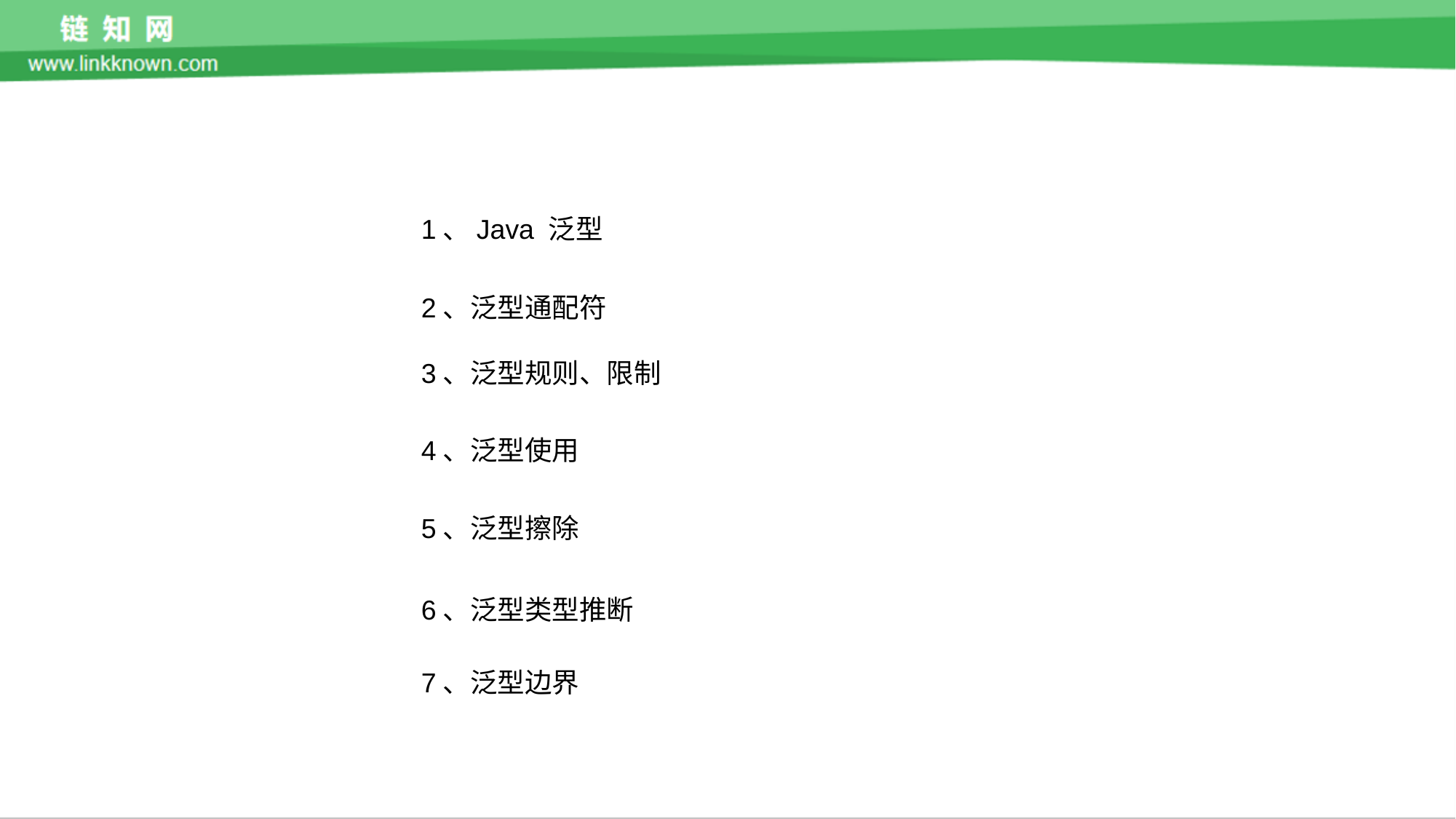

1、Java 泛型
2、泛型通配符
3、泛型规则、限制
4、泛型使用
5、泛型擦除
6、泛型类型推断
7、泛型边界